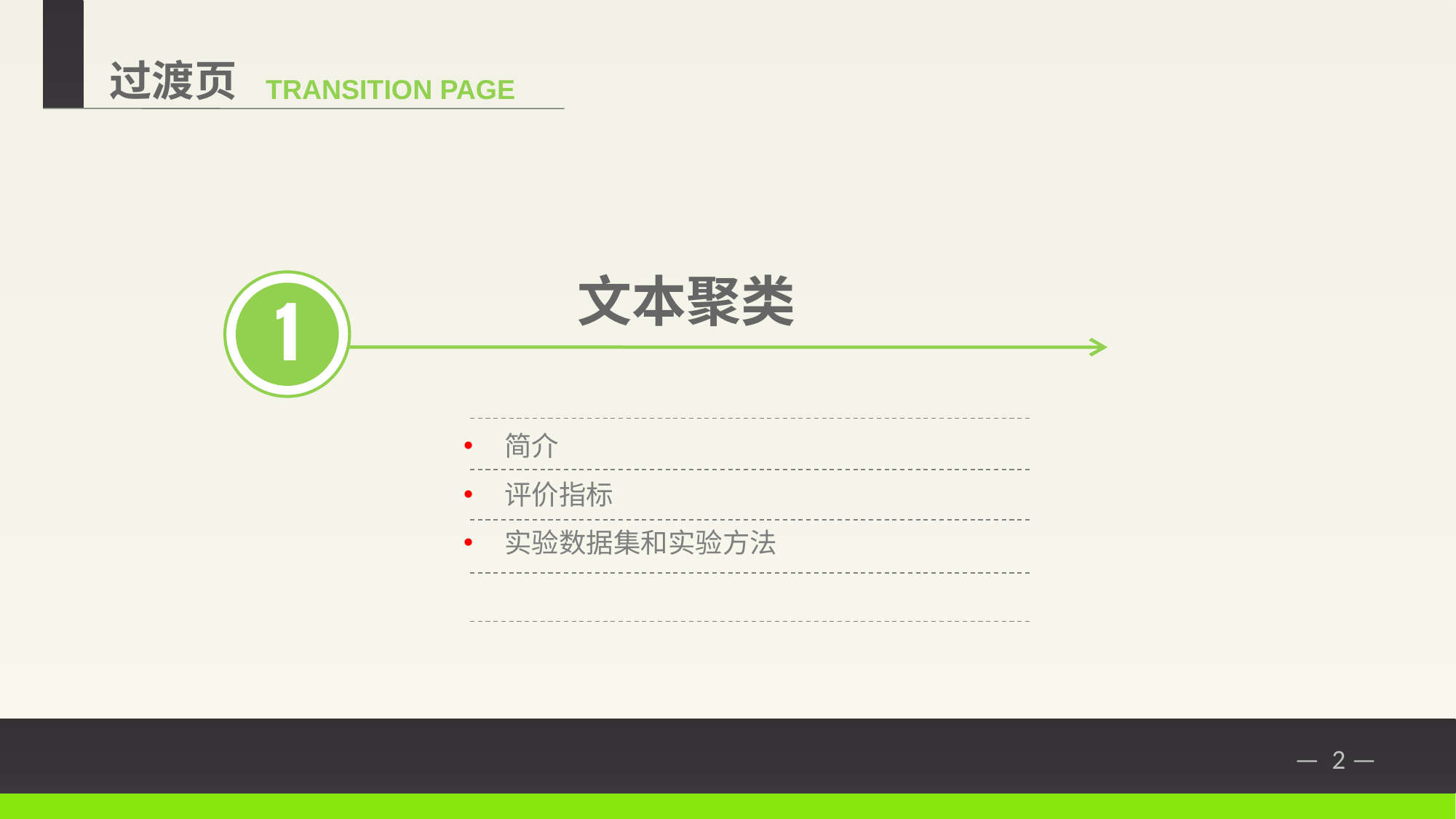

过渡页
TRANSITION PAGE

 文本聚类

1

简介
评价指标
实验数据集和实验方法